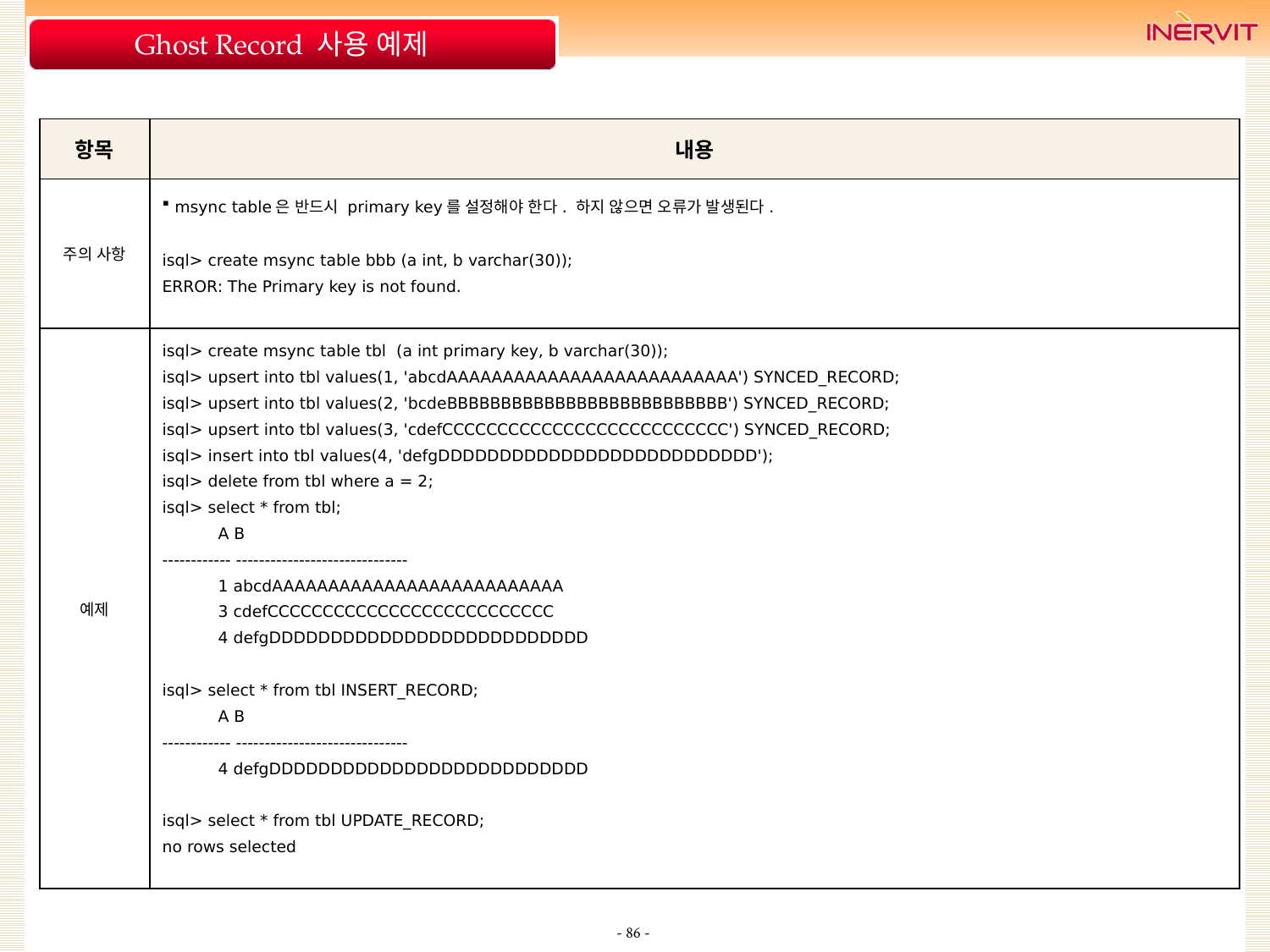

# Ghost Record 사용 예제
| 항목 | 내용 |
| --- | --- |
| 주의 사항 | msync table은 반드시 primary key를 설정해야 한다. 하지 않으면 오류가 발생된다. isql> create msync table bbb (a int, b varchar(30)); ERROR: The Primary key is not found. |
| 예제 | isql> create msync table tbl (a int primary key, b varchar(30)); isql> upsert into tbl values(1, 'abcdAAAAAAAAAAAAAAAAAAAAAAAAAA') SYNCED\_RECORD; isql> upsert into tbl values(2, 'bcdeBBBBBBBBBBBBBBBBBBBBBBBBBB') SYNCED\_RECORD; isql> upsert into tbl values(3, 'cdefCCCCCCCCCCCCCCCCCCCCCCCCCC') SYNCED\_RECORD; isql> insert into tbl values(4, 'defgDDDDDDDDDDDDDDDDDDDDDDDDDD'); isql> delete from tbl where a = 2; isql> select \* from tbl; A B ------------ ------------------------------ 1 abcdAAAAAAAAAAAAAAAAAAAAAAAAAA 3 cdefCCCCCCCCCCCCCCCCCCCCCCCCCC 4 defgDDDDDDDDDDDDDDDDDDDDDDDDDD isql> select \* from tbl INSERT\_RECORD; A B ------------ ------------------------------ 4 defgDDDDDDDDDDDDDDDDDDDDDDDDDD isql> select \* from tbl UPDATE\_RECORD; no rows selected |
- 86 -